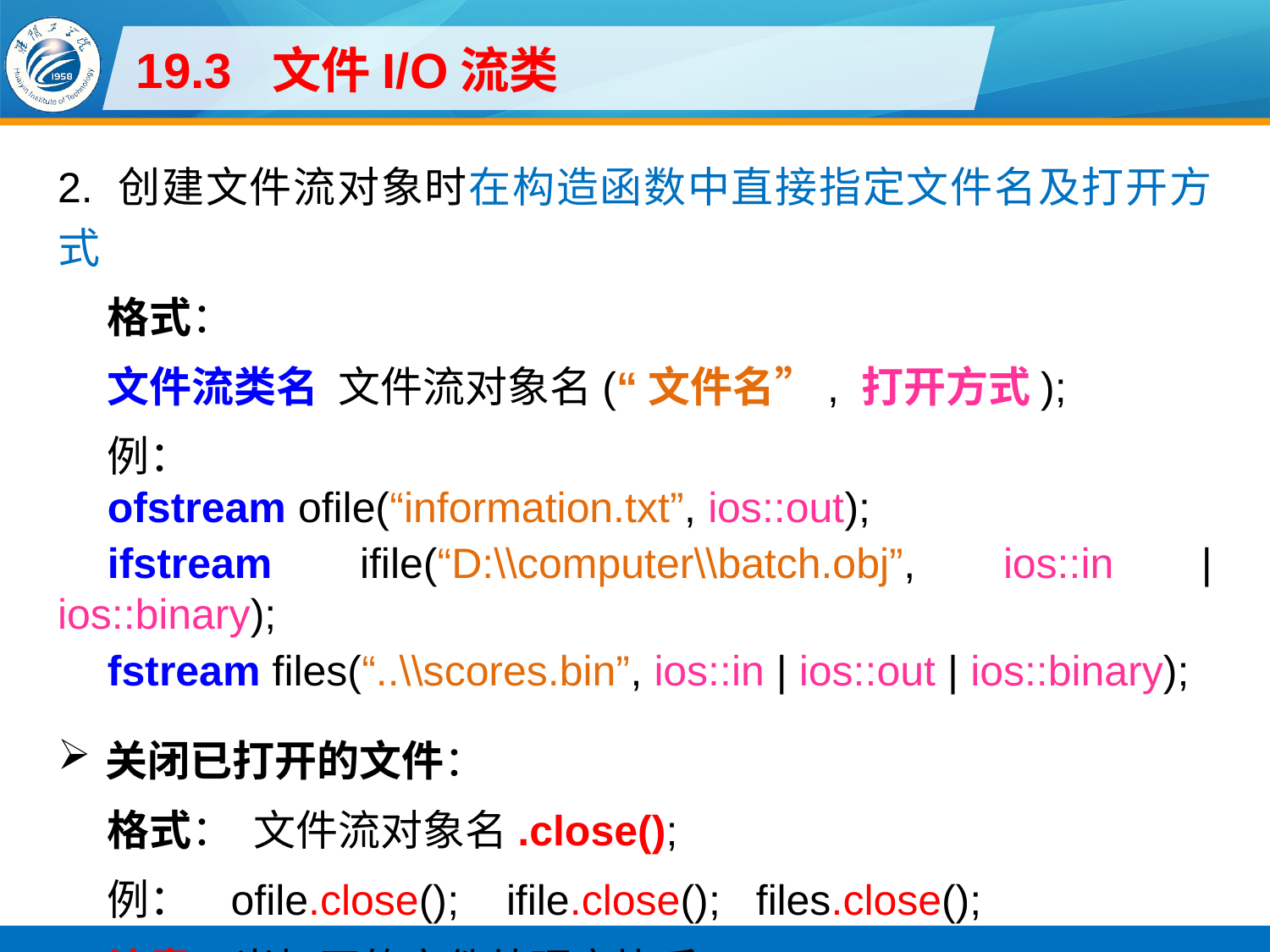

# 19.3  文件I/O流类
2. 创建文件流对象时在构造函数中直接指定文件名及打开方式
格式：
文件流类名  文件流对象名(“文件名”, 打开方式);
例：
ofstream ofile(“information.txt”, ios::out);
ifstream ifile(“D:\\computer\\batch.obj”, ios::in | ios::binary);
fstream files(“..\\scores.bin”, ios::in | ios::out | ios::binary);
关闭已打开的文件：
格式：  文件流对象名.close();
例：   ofile.close();    ifile.close();   files.close();
注意：当打开的文件处理完毕后，一定要关闭文件。